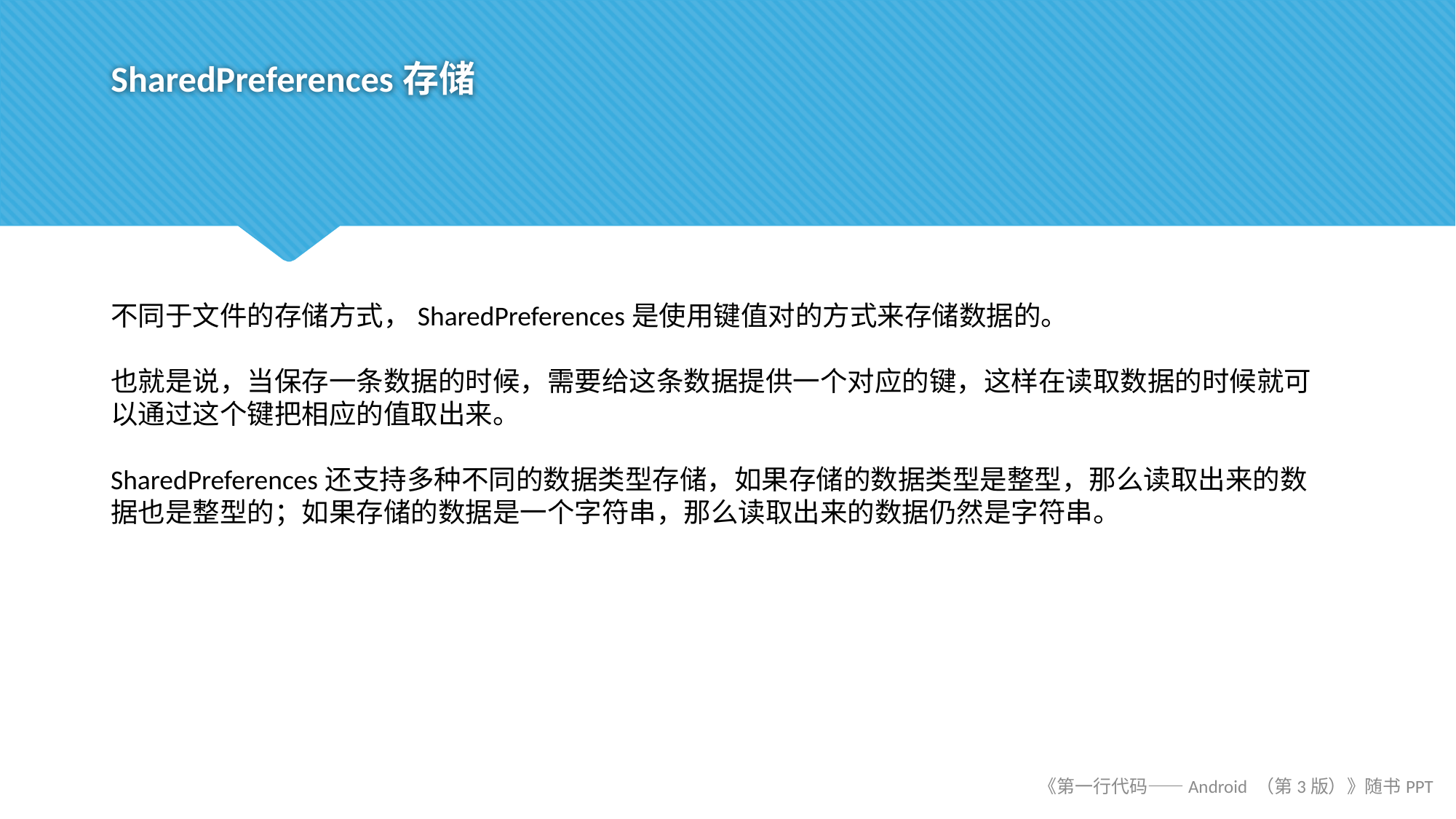

# SharedPreferences存储
不同于文件的存储方式，SharedPreferences是使用键值对的方式来存储数据的。

也就是说，当保存一条数据的时候，需要给这条数据提供一个对应的键，这样在读取数据的时候就可以通过这个键把相应的值取出来。

SharedPreferences还支持多种不同的数据类型存储，如果存储的数据类型是整型，那么读取出来的数据也是整型的；如果存储的数据是一个字符串，那么读取出来的数据仍然是字符串。